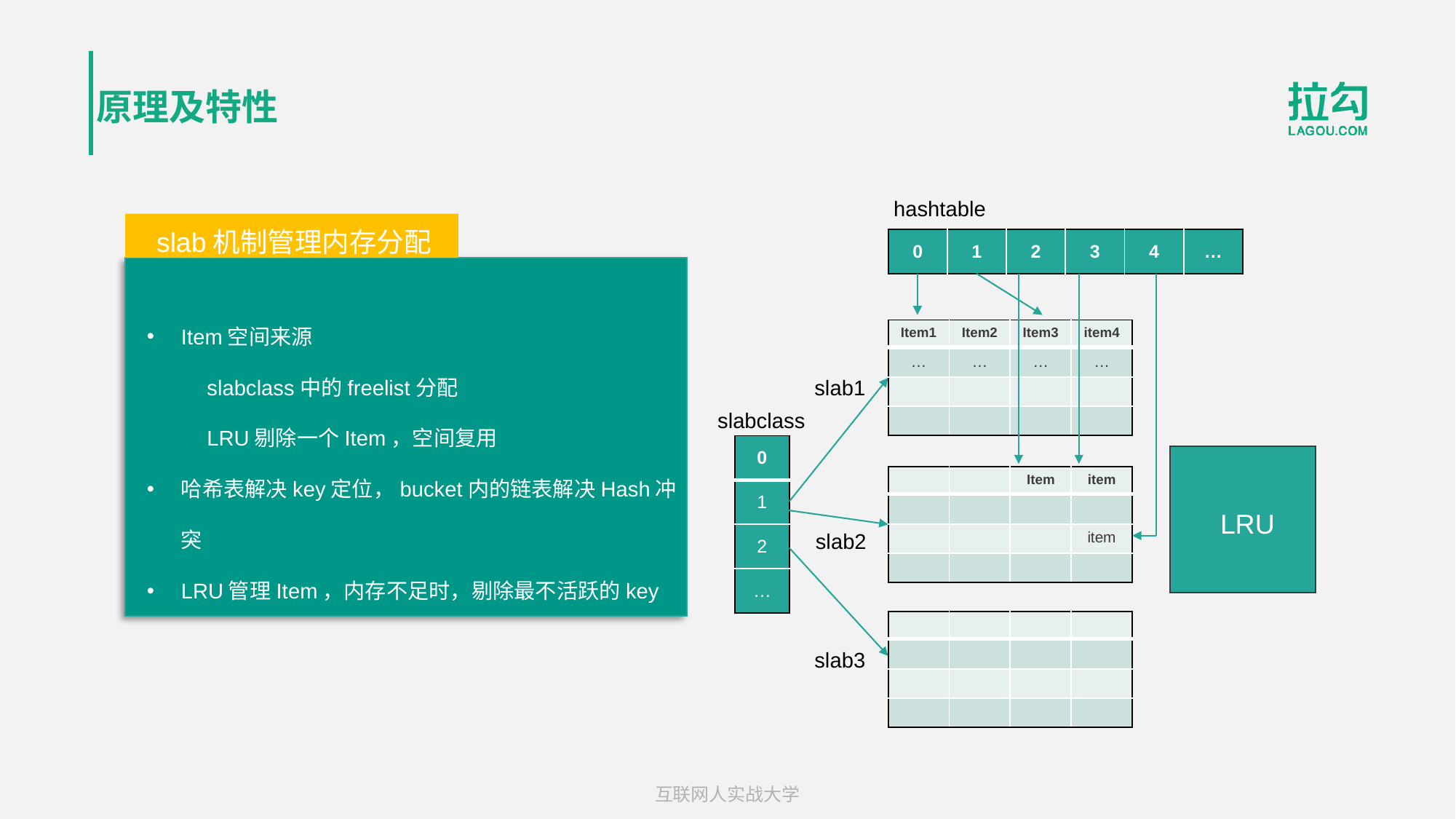

# 原理及特性
hashtable
slab机制管理内存分配

| 0 | 1 | 2 | 3 | 4 | … |
| --- | --- | --- | --- | --- | --- |

Item空间来源
          slabclass中的freelist分配
          LRU剔除一个Item，空间复用
哈希表解决key定位，bucket内的链表解决Hash冲突
LRU管理Item，内存不足时，剔除最不活跃的key
| Item1 | Item2 | Item3 | item4 |
| --- | --- | --- | --- |
| … | … | … | … |
|  |  |  |  |
|  |  |  |  |
slab1
slabclass
| 0 |
| --- |
| 1 |
| 2 |
| … |

|  |  | Item | item |
| --- | --- | --- | --- |
|  |  |  |  |
|  |  |  | item |
|  |  |  |  |
LRU
slab2
|  |  |  |  |
| --- | --- | --- | --- |
|  |  |  |  |
|  |  |  |  |
|  |  |  |  |
slab3